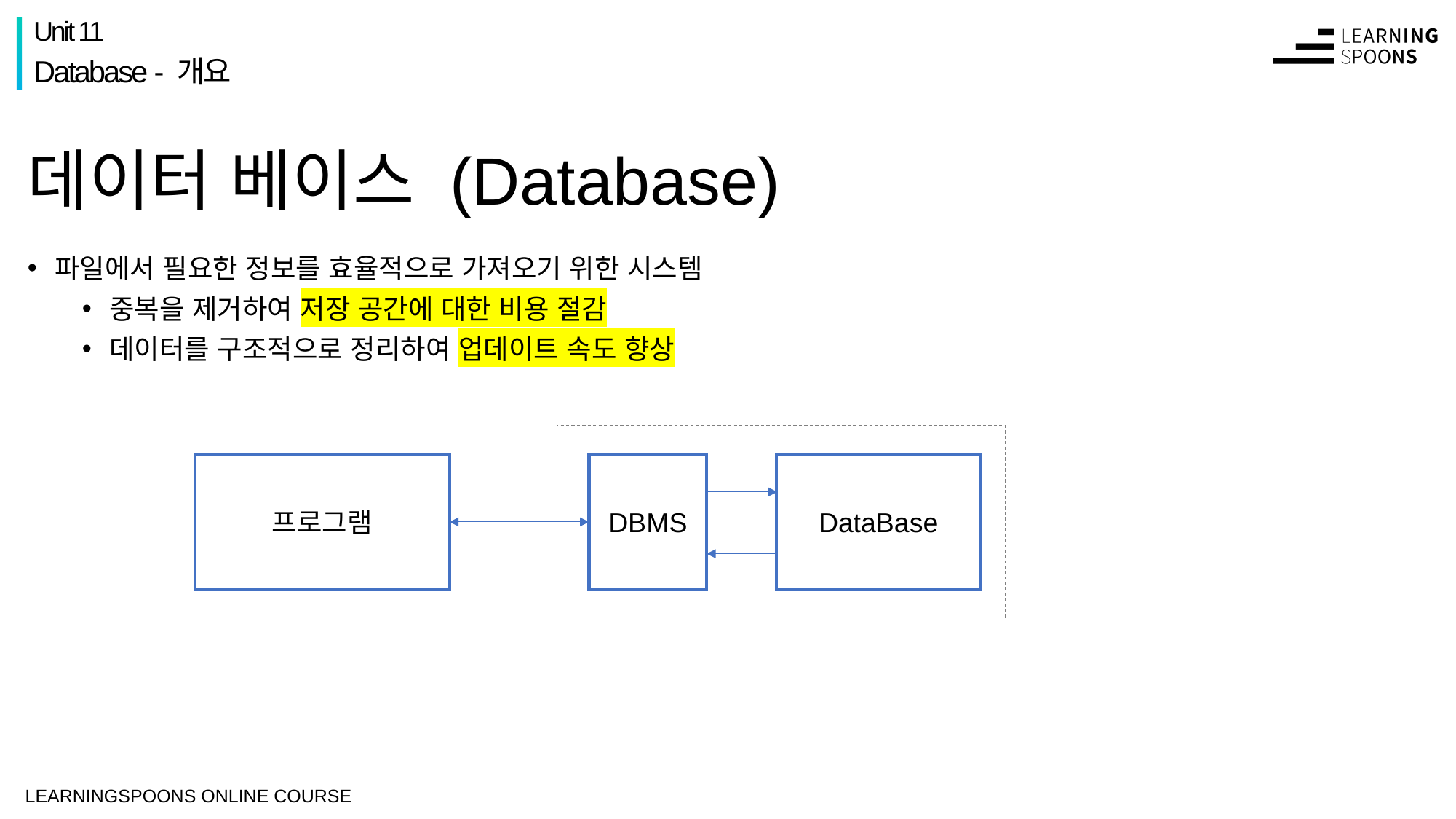

Unit 11
Database - 개요
# 데이터 베이스 (Database)
파일에서 필요한 정보를 효율적으로 가져오기 위한 시스템
중복을 제거하여 저장 공간에 대한 비용 절감
데이터를 구조적으로 정리하여 업데이트 속도 향상

프로그램
DBMS
DataBase